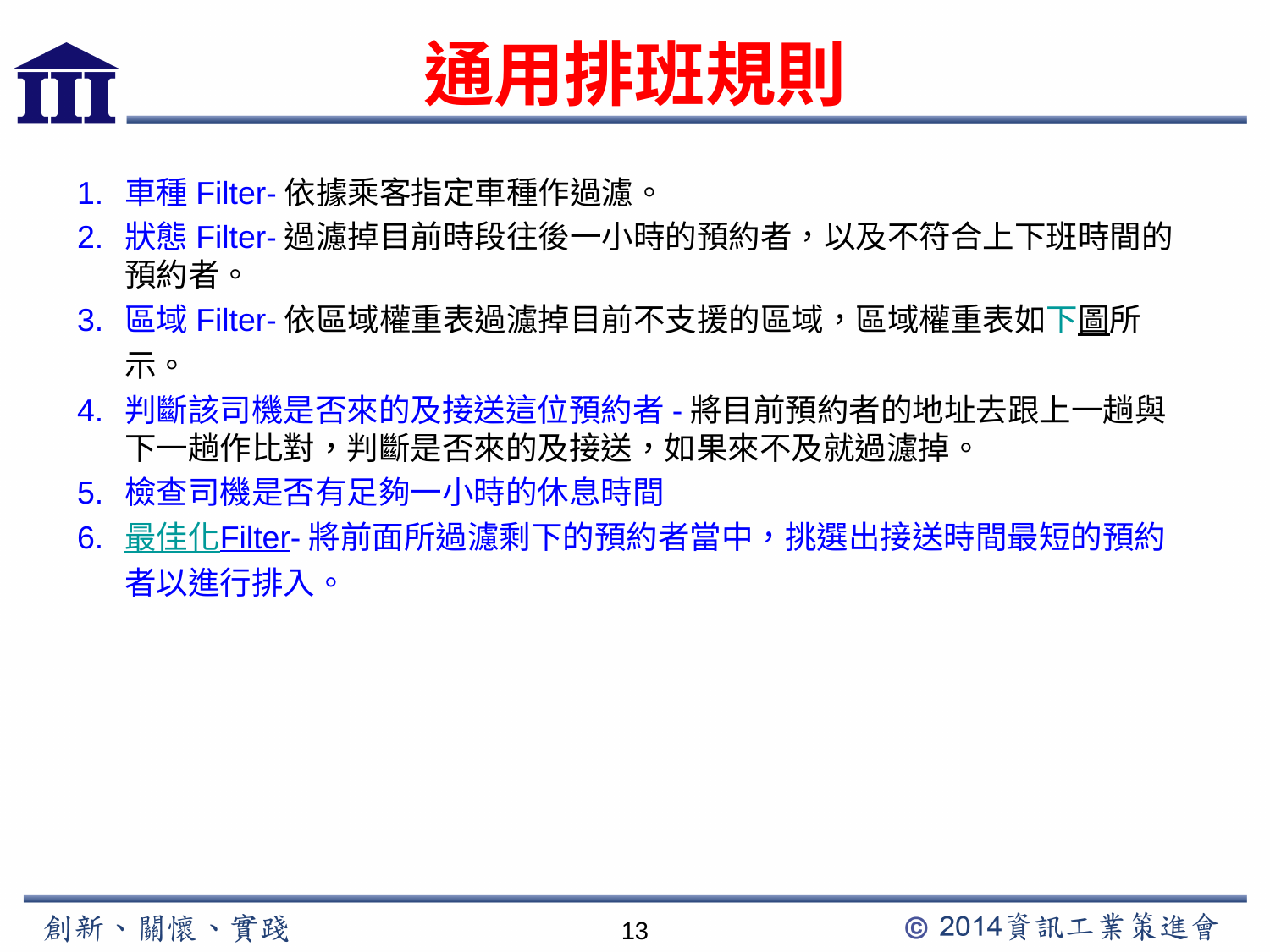

# 通用排班規則
車種Filter-依據乘客指定車種作過濾。
狀態Filter-過濾掉目前時段往後一小時的預約者，以及不符合上下班時間的預約者。
區域Filter-依區域權重表過濾掉目前不支援的區域，區域權重表如下圖所示。
判斷該司機是否來的及接送這位預約者-將目前預約者的地址去跟上一趟與下一趟作比對，判斷是否來的及接送，如果來不及就過濾掉。
檢查司機是否有足夠一小時的休息時間
最佳化Filter-將前面所過濾剩下的預約者當中，挑選出接送時間最短的預約者以進行排入。

13